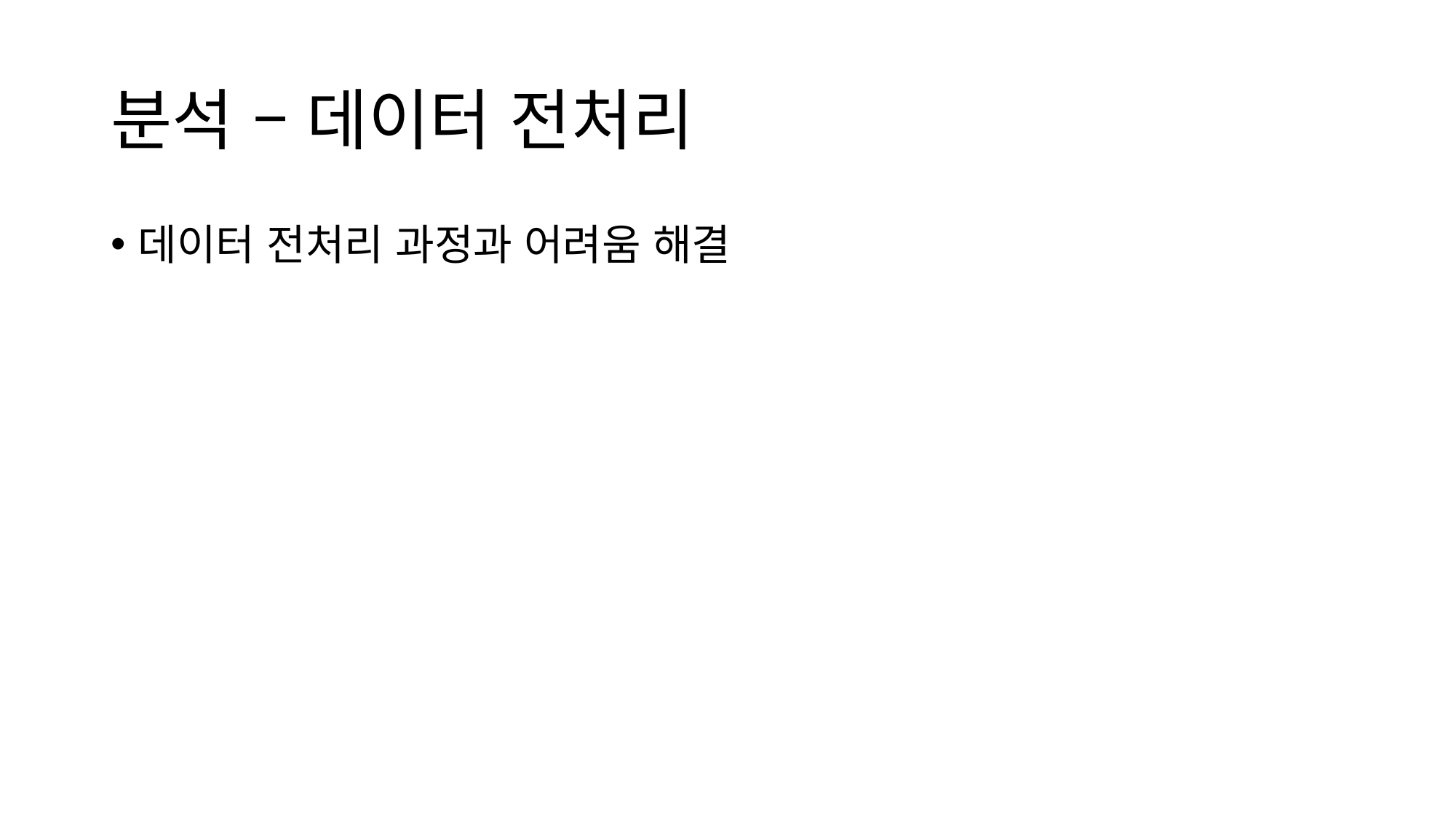

# 분석 – 데이터 전처리
데이터 전처리 과정과 어려움 해결